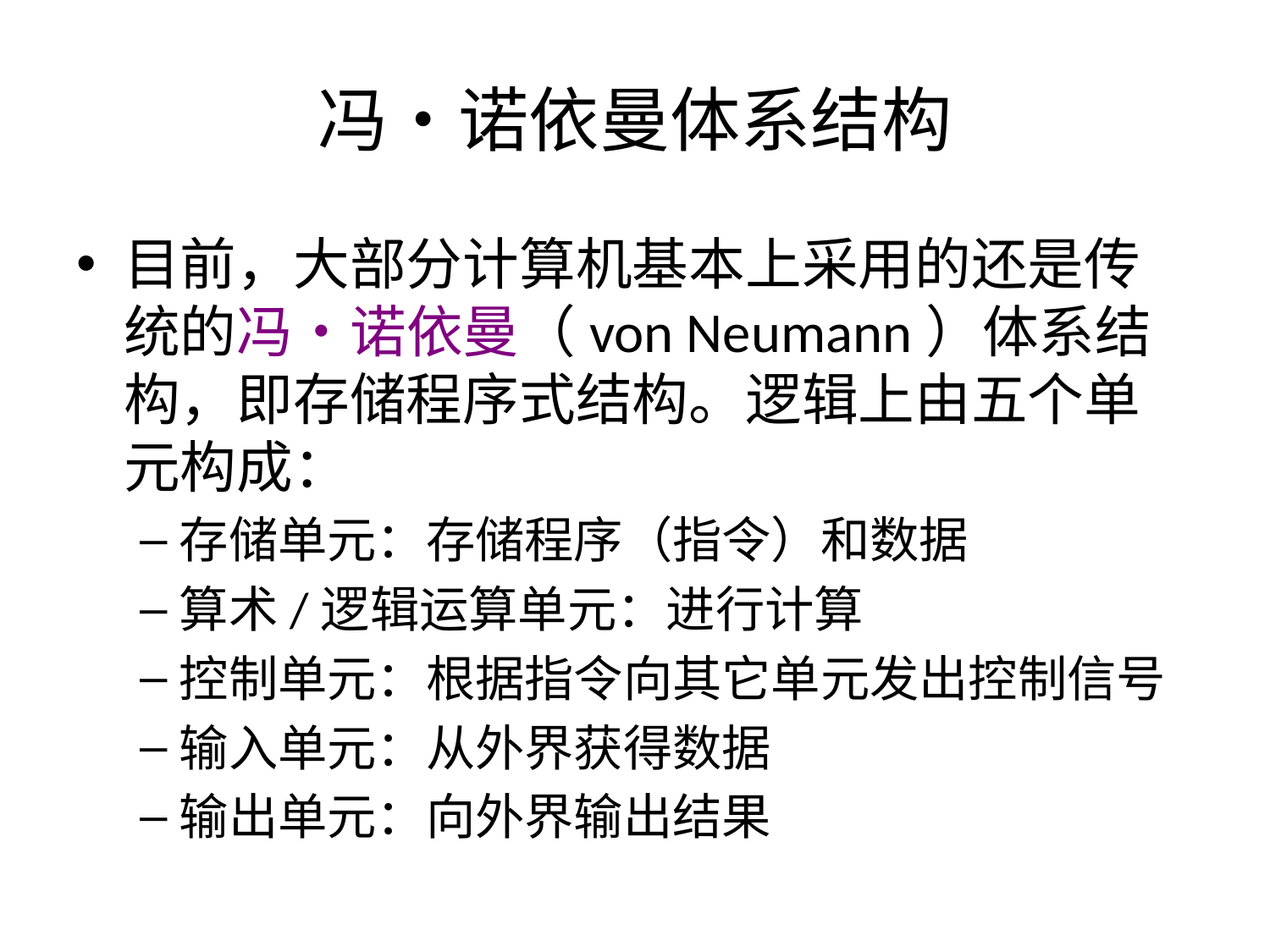

# 冯•诺依曼体系结构
目前，大部分计算机基本上采用的还是传统的冯•诺依曼（von Neumann）体系结构，即存储程序式结构。逻辑上由五个单元构成：
存储单元：存储程序（指令）和数据
算术/逻辑运算单元：进行计算
控制单元：根据指令向其它单元发出控制信号
输入单元：从外界获得数据
输出单元：向外界输出结果